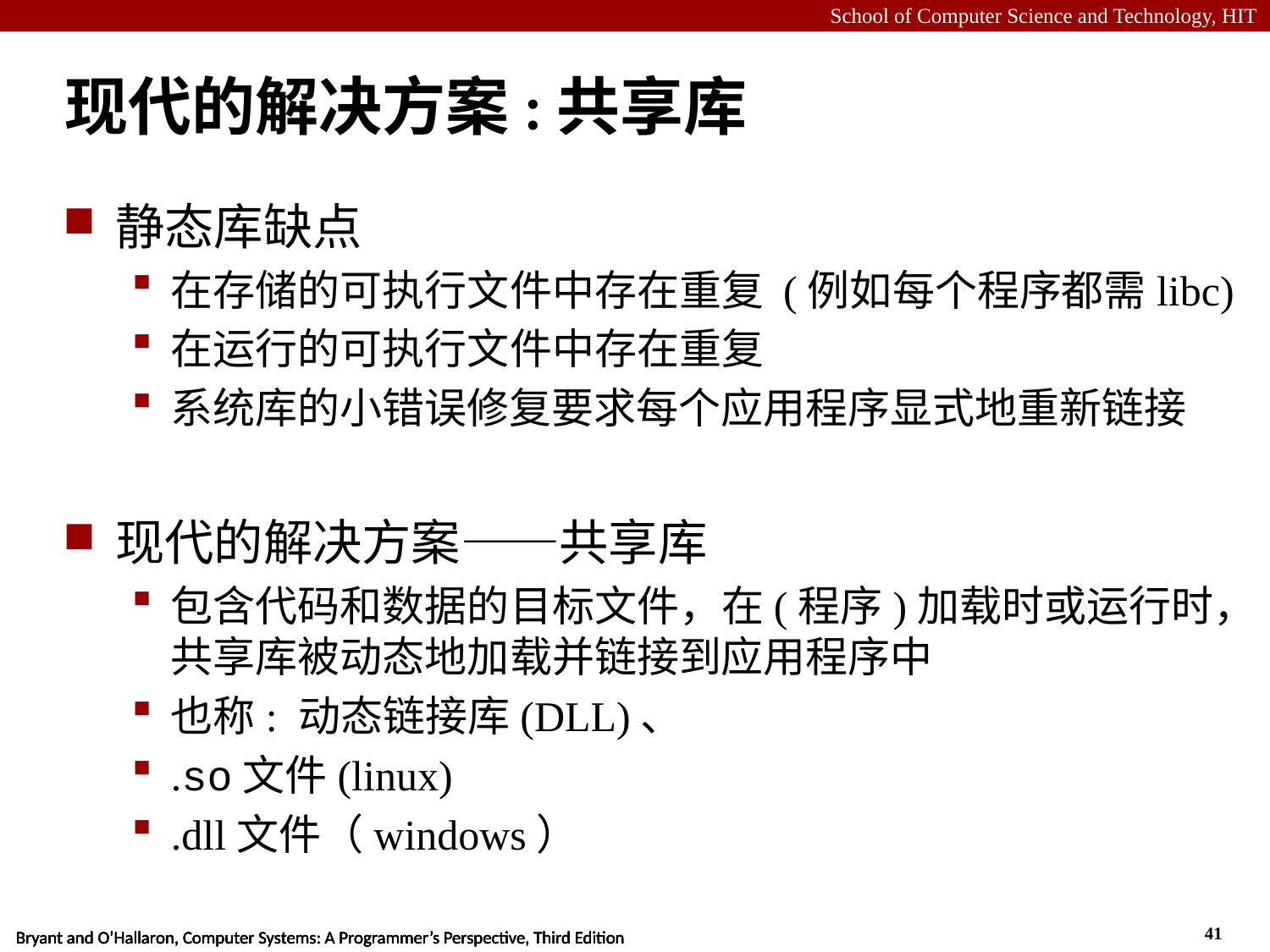

# 现代的解决方案:共享库
静态库缺点
在存储的可执行文件中存在重复 (例如每个程序都需libc)
在运行的可执行文件中存在重复
系统库的小错误修复要求每个应用程序显式地重新链接

现代的解决方案——共享库
包含代码和数据的目标文件，在(程序)加载时或运行时，共享库被动态地加载并链接到应用程序中
也称: 动态链接库(DLL)、
.so文件(linux)
.dll文件（windows）